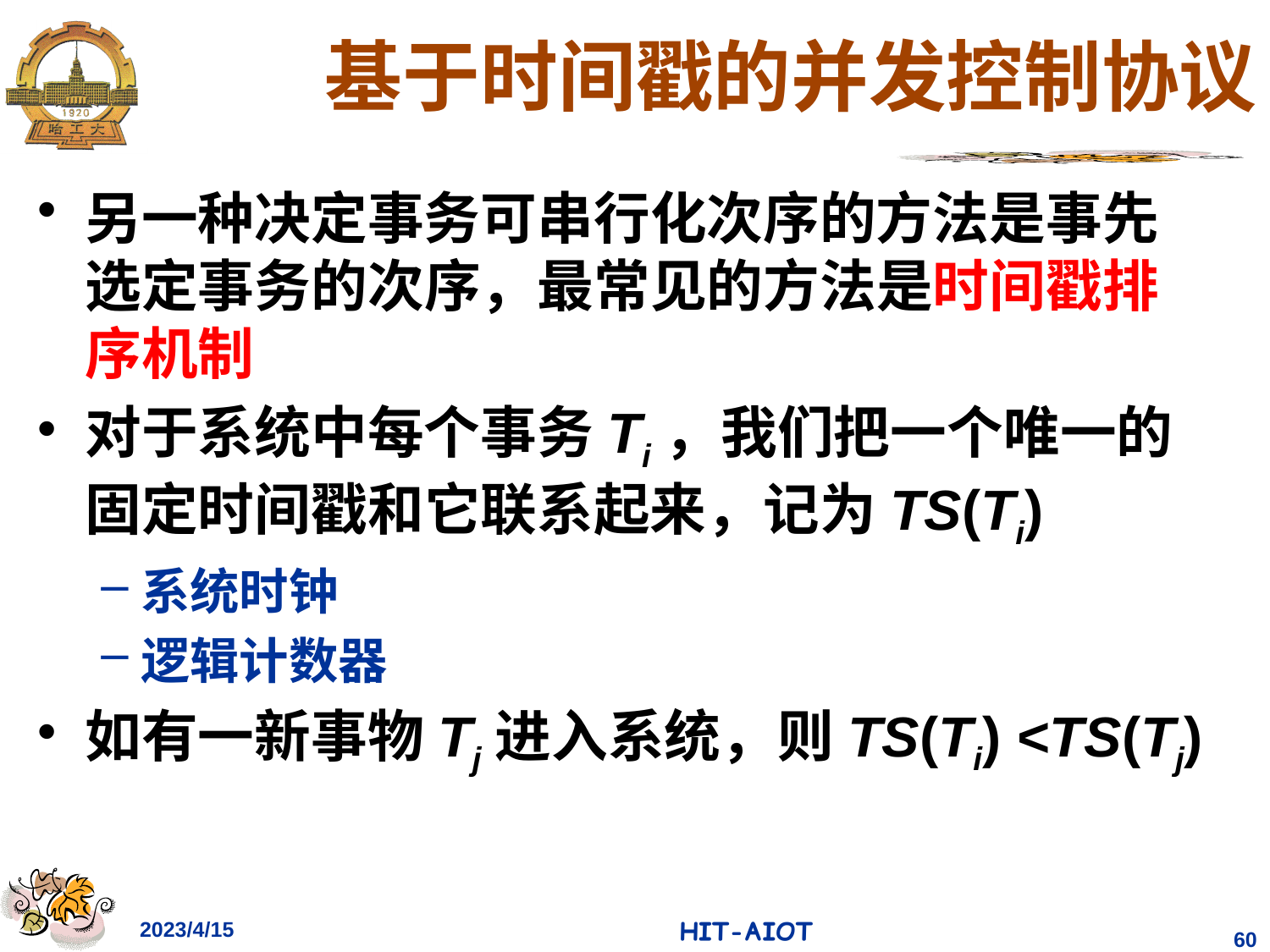

# 基于时间戳的并发控制协议
另一种决定事务可串行化次序的方法是事先选定事务的次序，最常见的方法是时间戳排序机制
对于系统中每个事务Ti，我们把一个唯一的固定时间戳和它联系起来，记为TS(Ti)
系统时钟
逻辑计数器
如有一新事物Tj进入系统，则TS(Ti) <TS(Tj)

2023/4/15
HIT-AIOT
60